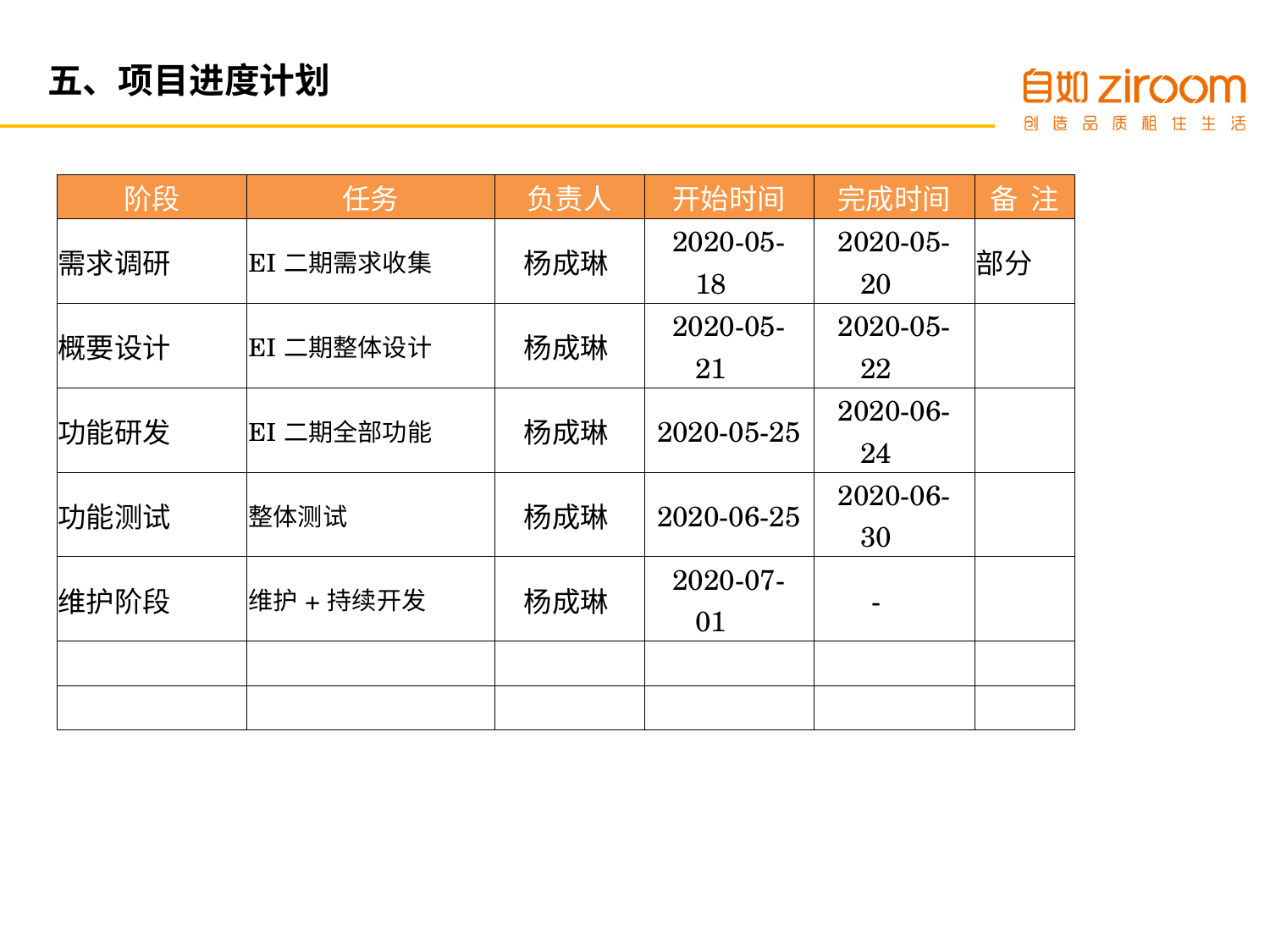

# 五、项目进度计划
| 阶段 | 任务 | 负责人 | 开始时间 | 完成时间 | 备 注 |
| --- | --- | --- | --- | --- | --- |
| 需求调研 | EI二期需求收集 | 杨成琳 | 2020-05-18 | 2020-05-20 | 部分 |
| 概要设计 | EI二期整体设计 | 杨成琳 | 2020-05-21 | 2020-05-22 |  |
| 功能研发 | EI二期全部功能 | 杨成琳 | 2020-05-25 | 2020-06-24 |  |
| 功能测试 | 整体测试 | 杨成琳 | 2020-06-25 | 2020-06-30 |  |
| 维护阶段 | 维护+持续开发 | 杨成琳 | 2020-07-01 | - |  |
|  |  |  |  |  |  |
|  |  |  |  |  |  |